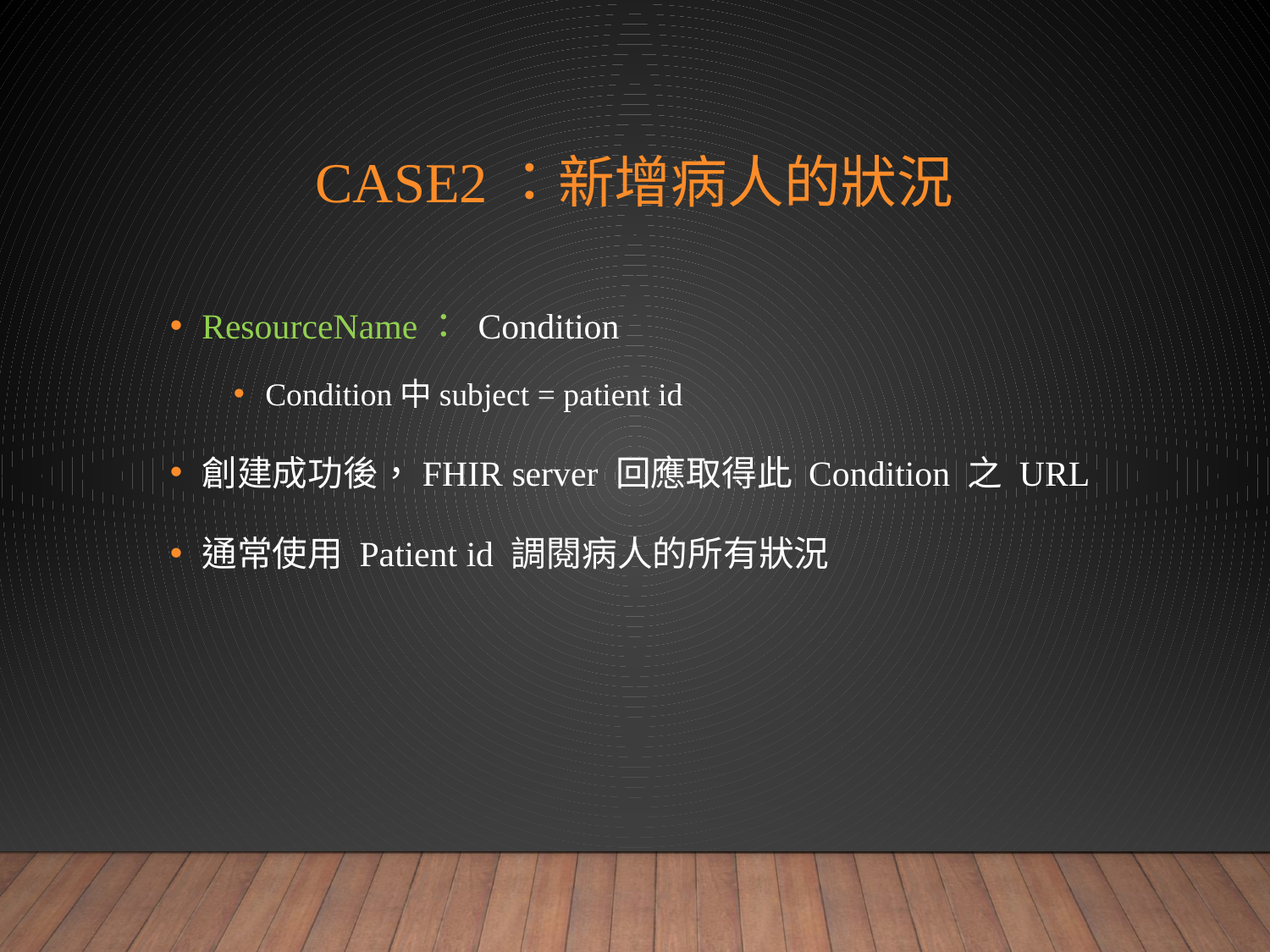

# Case2：新增病人的狀況
ResourceName： Condition
Condition中subject = patient id
創建成功後，FHIR server 回應取得此 Condition 之 URL
通常使用 Patient id 調閱病人的所有狀況